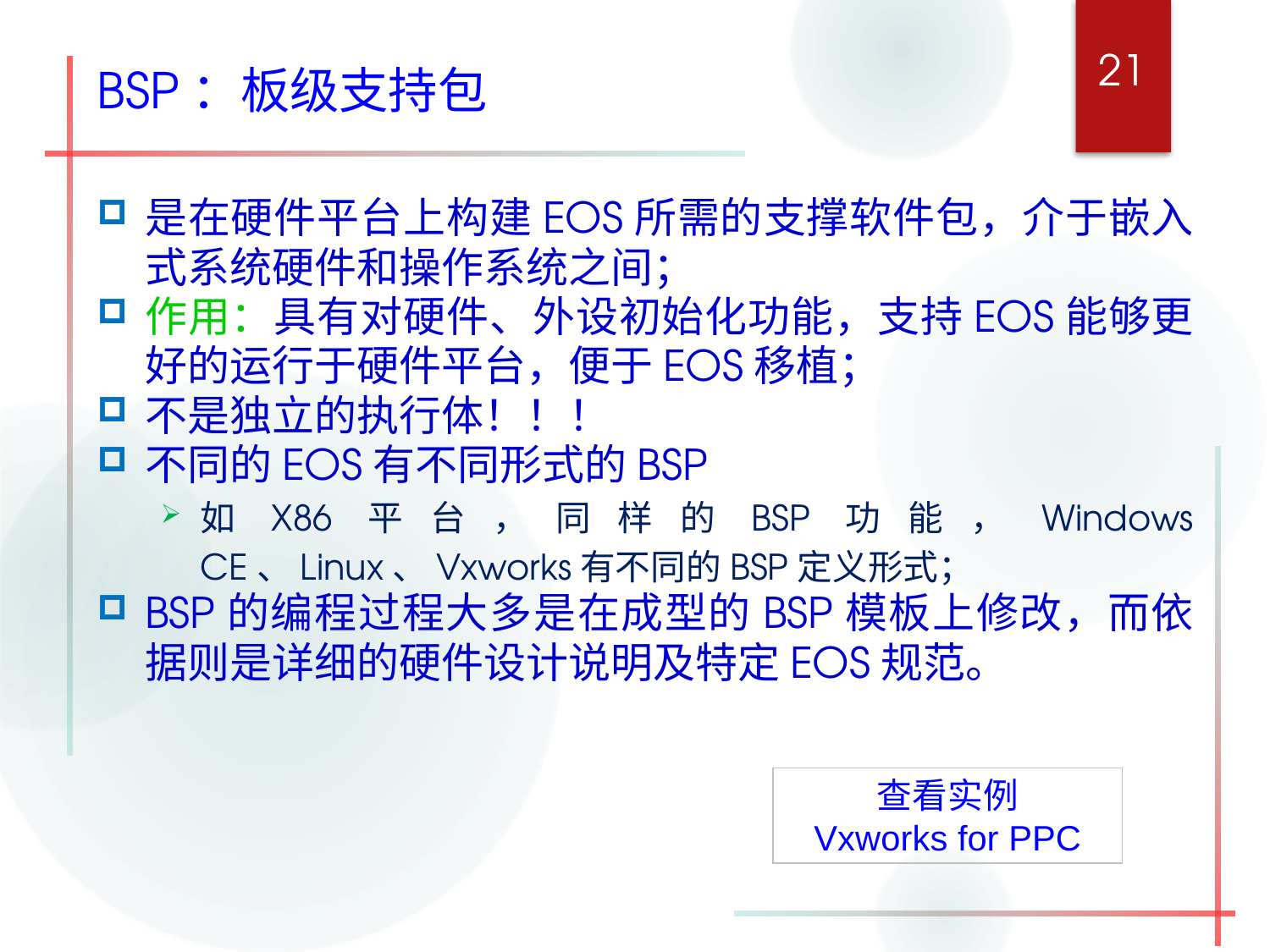

21
# BSP：板级支持包
是在硬件平台上构建EOS所需的支撑软件包，介于嵌入式系统硬件和操作系统之间；
作用：具有对硬件、外设初始化功能，支持EOS能够更好的运行于硬件平台，便于EOS移植；
不是独立的执行体！！！
不同的EOS有不同形式的BSP
如X86平台，同样的BSP功能，Windows CE、Linux、Vxworks有不同的BSP定义形式；
BSP的编程过程大多是在成型的BSP模板上修改，而依据则是详细的硬件设计说明及特定EOS规范。
查看实例
Vxworks for PPC